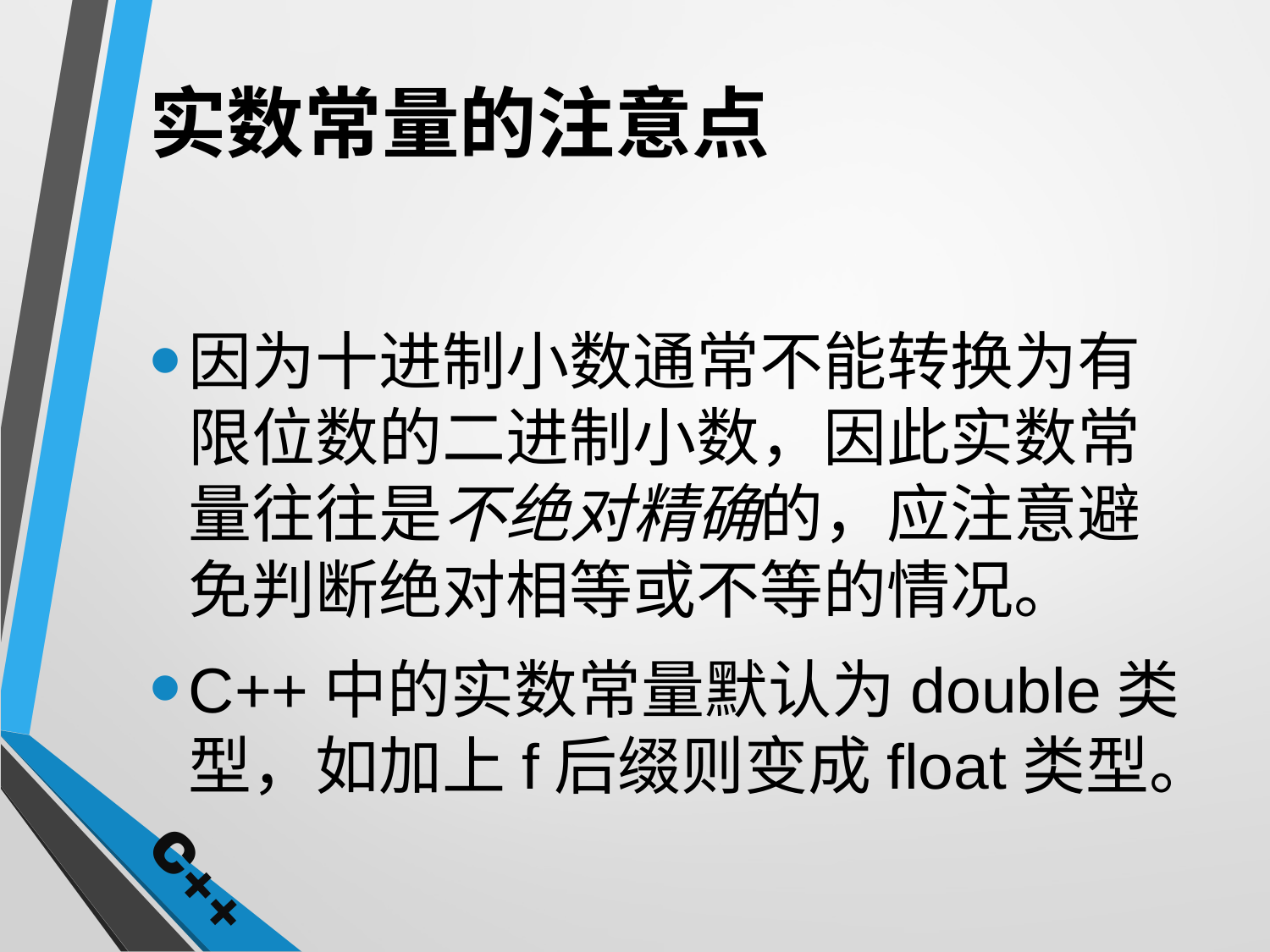

# 实数常量的注意点
因为十进制小数通常不能转换为有限位数的二进制小数，因此实数常量往往是不绝对精确的，应注意避免判断绝对相等或不等的情况。
C++中的实数常量默认为double类型，如加上f后缀则变成float类型。